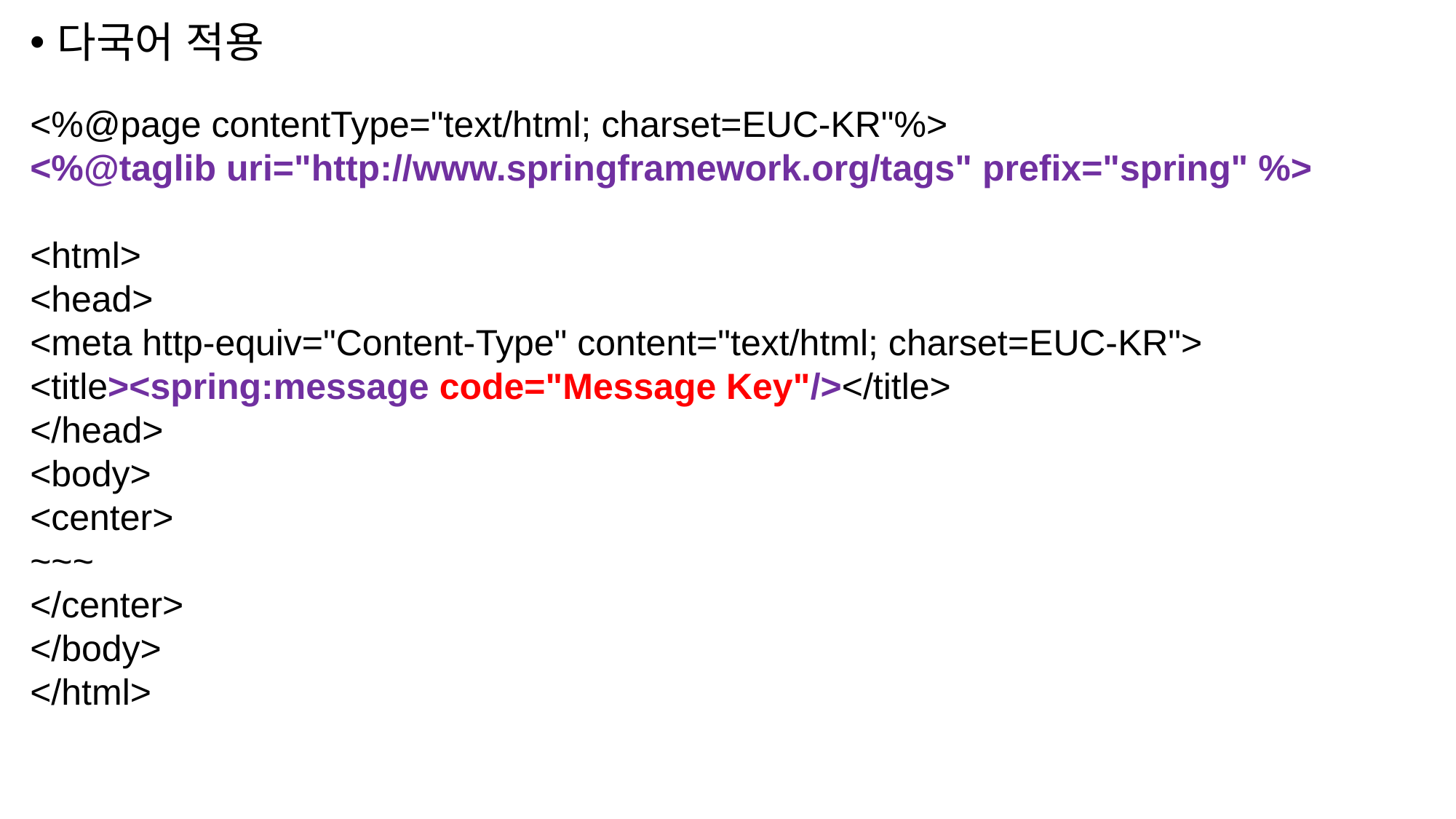

다국어 적용
<%@page contentType="text/html; charset=EUC-KR"%>
<%@taglib uri="http://www.springframework.org/tags" prefix="spring" %>

<html>
<head>
<meta http-equiv="Content-Type" content="text/html; charset=EUC-KR">
<title><spring:message code="Message Key"/></title>
</head>
<body>
<center>
~~~
</center>
</body>
</html>